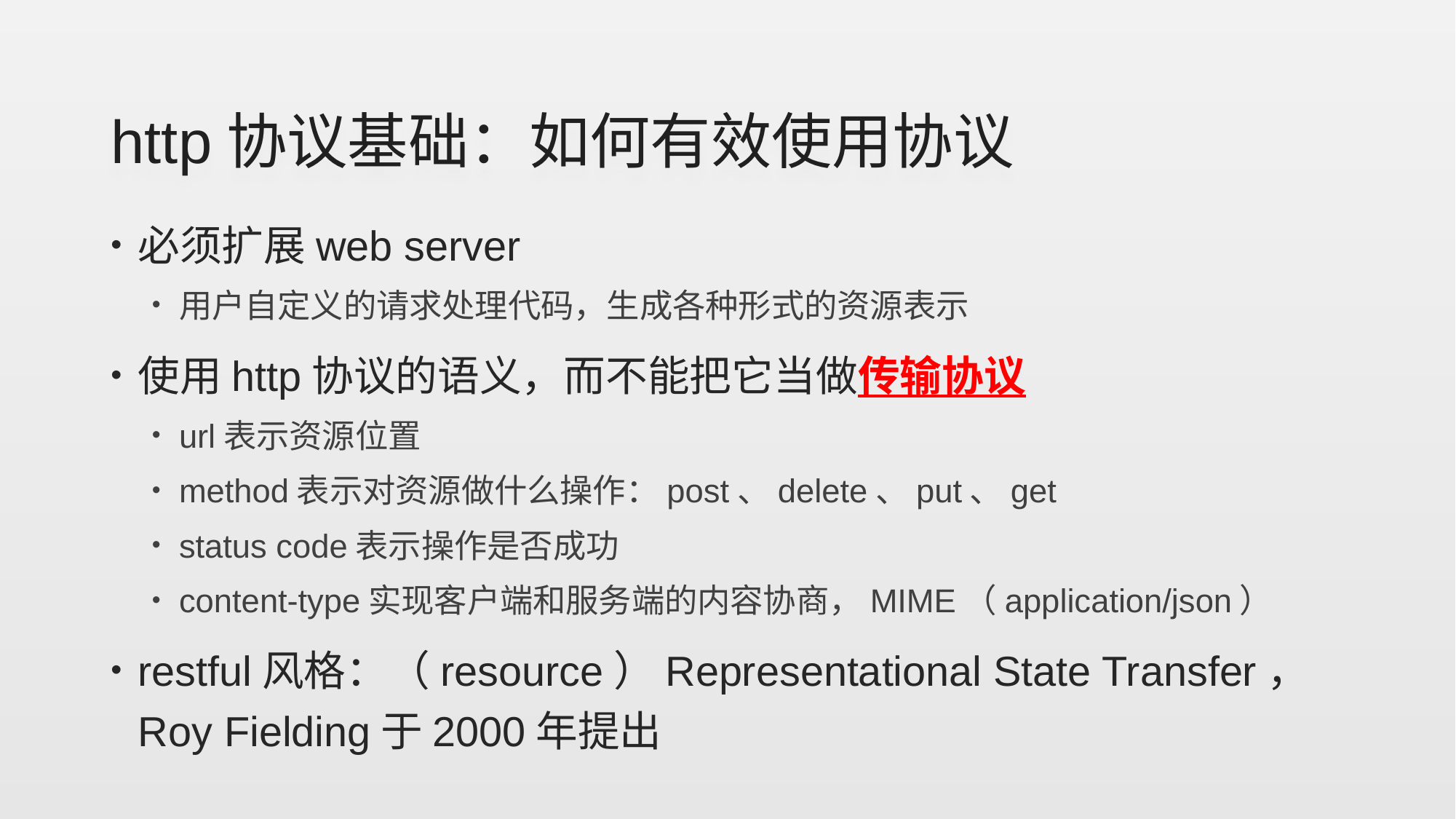

# http协议基础：如何有效使用协议
必须扩展web server
用户自定义的请求处理代码，生成各种形式的资源表示
使用http协议的语义，而不能把它当做传输协议
url表示资源位置
method表示对资源做什么操作：post、delete、put、get
status code表示操作是否成功
content-type实现客户端和服务端的内容协商，MIME（application/json）
restful风格：（resource）Representational State Transfer，Roy Fielding于2000年提出